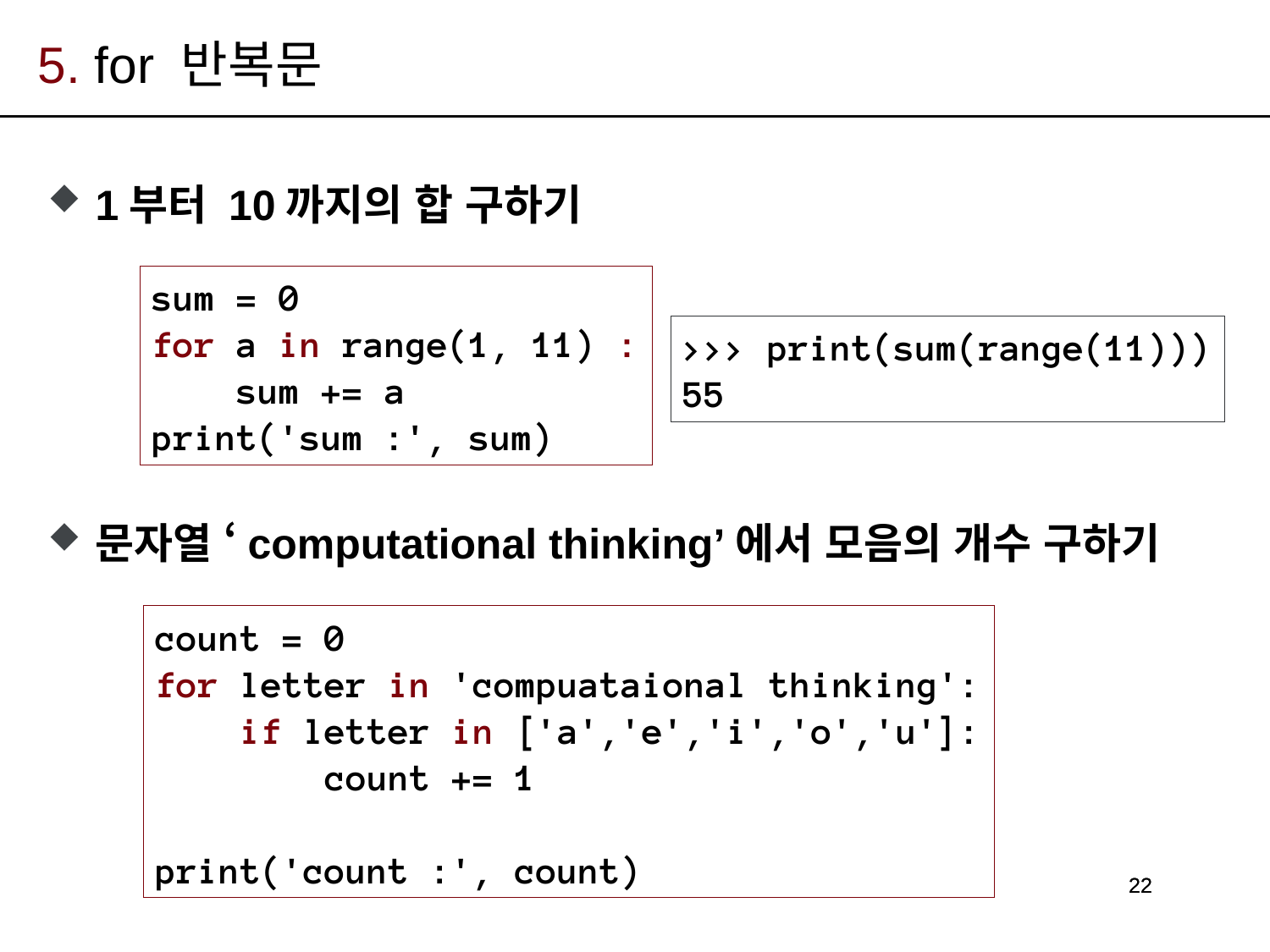

# 5. for 반복문
1부터 10까지의 합 구하기

문자열 ‘computational thinking’에서 모음의 개수 구하기

sum = 0
for a in range(1, 11) :
    sum += a
print('sum :', sum)
>>> print(sum(range(11)))
55
count = 0
for letter in 'compuataional thinking':
    if letter in ['a','e','i','o','u']:
        count += 1

print('count :', count)
22
22